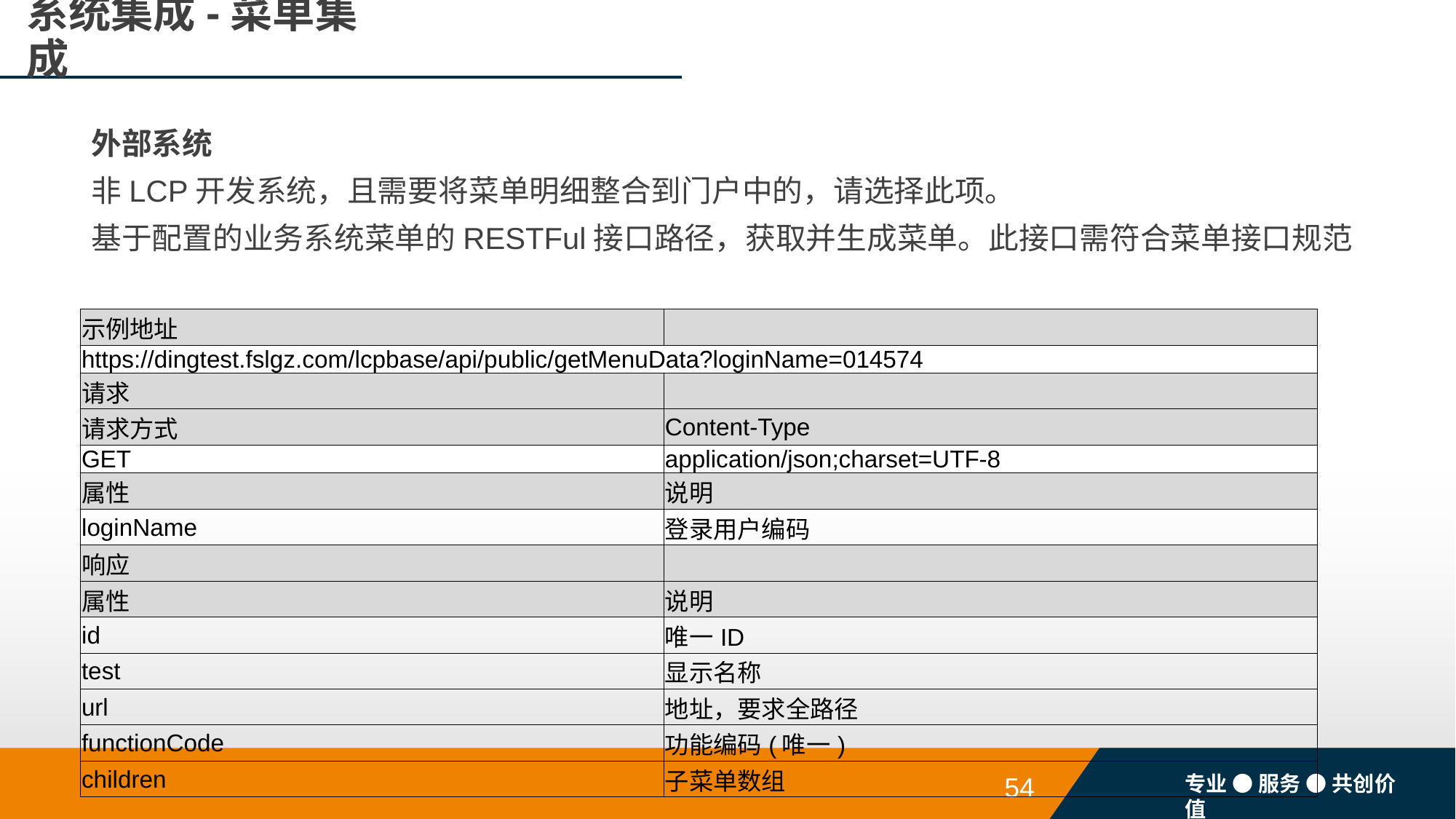

# 系统集成-菜单集成
外部系统
非LCP开发系统，且需要将菜单明细整合到门户中的，请选择此项。
基于配置的业务系统菜单的RESTFul接口路径，获取并生成菜单。此接口需符合菜单接口规范
| 示例地址 |  |
| --- | --- |
| https://dingtest.fslgz.com/lcpbase/api/public/getMenuData?loginName=014574 |  |
| 请求 |  |
| 请求方式 | Content-Type |
| GET | application/json;charset=UTF-8 |
| 属性 | 说明 |
| loginName | 登录用户编码 |
| 响应 |  |
| 属性 | 说明 |
| id | 唯一ID |
| test | 显示名称 |
| url | 地址，要求全路径 |
| functionCode | 功能编码(唯一) |
| children | 子菜单数组 |